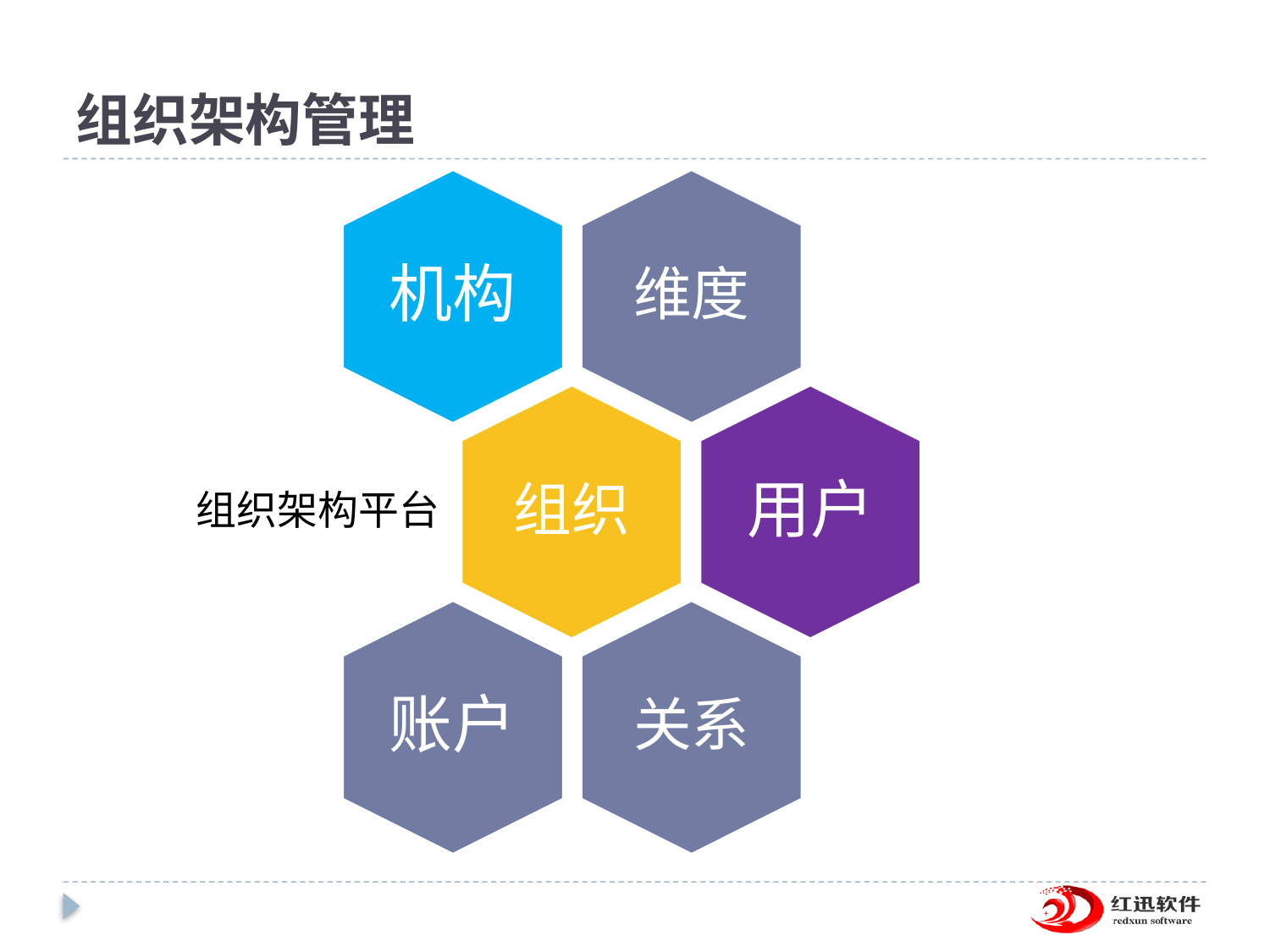

# 组织架构管理
维度
机构
组织
组织架构平台
用户
关系
账户